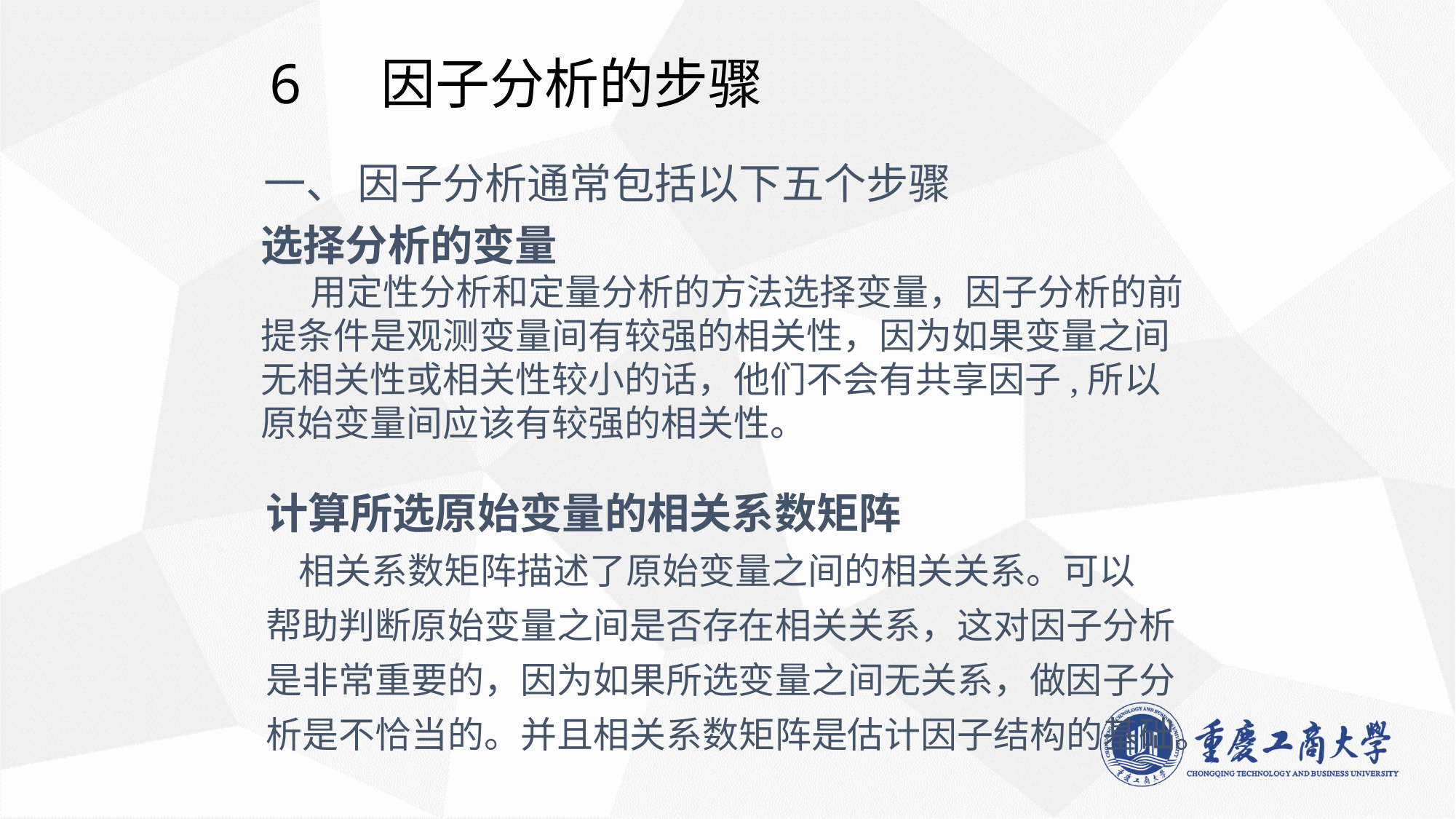

# 6  因子分析的步骤
一、 因子分析通常包括以下五个步骤
选择分析的变量
     用定性分析和定量分析的方法选择变量，因子分析的前
提条件是观测变量间有较强的相关性，因为如果变量之间
无相关性或相关性较小的话，他们不会有共享因子,所以
原始变量间应该有较强的相关性。

计算所选原始变量的相关系数矩阵
   相关系数矩阵描述了原始变量之间的相关关系。可以
帮助判断原始变量之间是否存在相关关系，这对因子分析
是非常重要的，因为如果所选变量之间无关系，做因子分
析是不恰当的。并且相关系数矩阵是估计因子结构的基础。